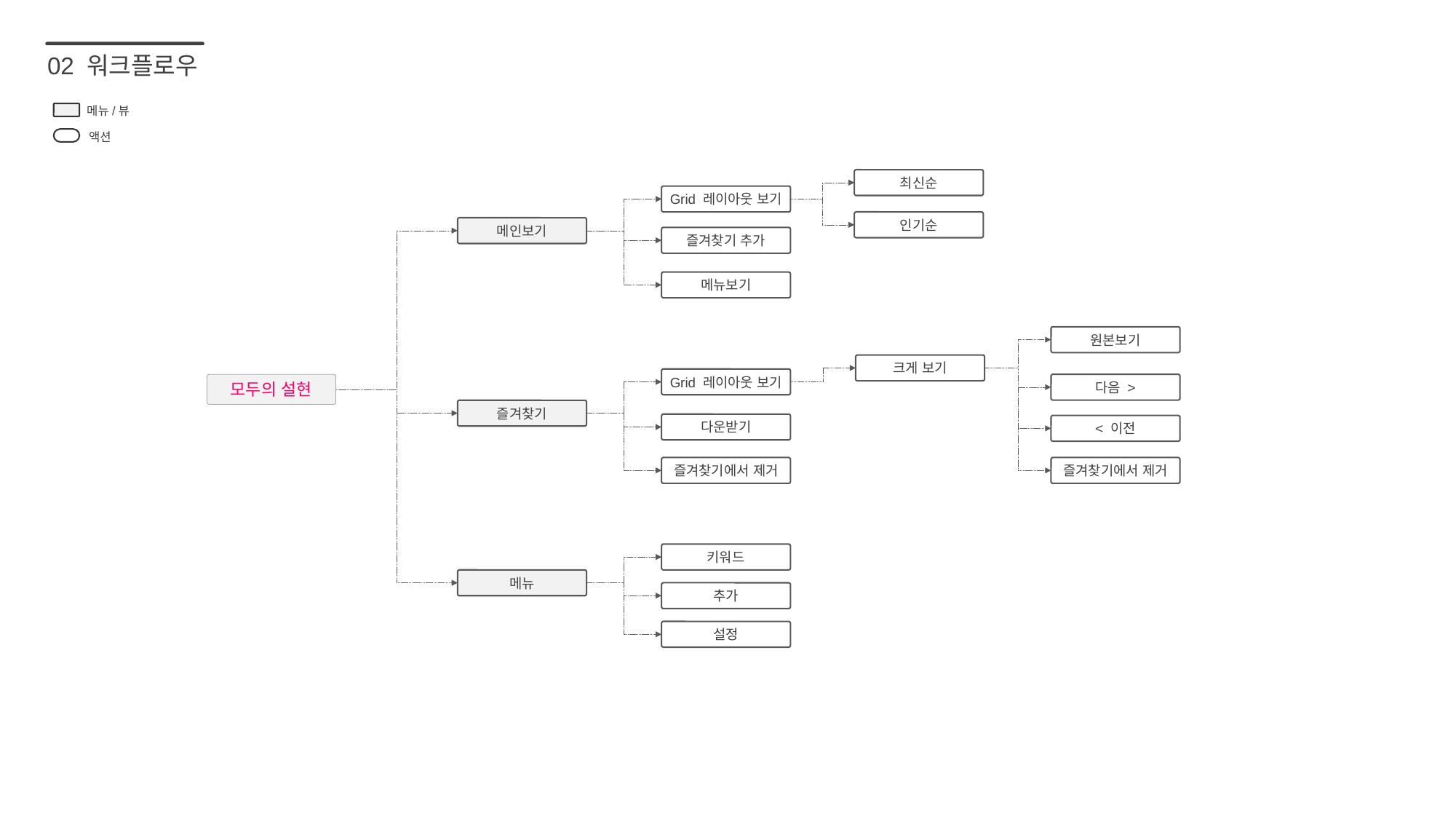

02 워크플로우
메뉴/뷰

액션

최신순
Grid 레이아웃 보기
인기순
메인보기
즐겨찾기 추가
메뉴보기
원본보기
크게 보기
Grid 레이아웃 보기
모두의 설현
다음 >
즐겨찾기
다운받기
< 이전
즐겨찾기에서 제거
즐겨찾기에서 제거
키워드
메뉴
추가
설정